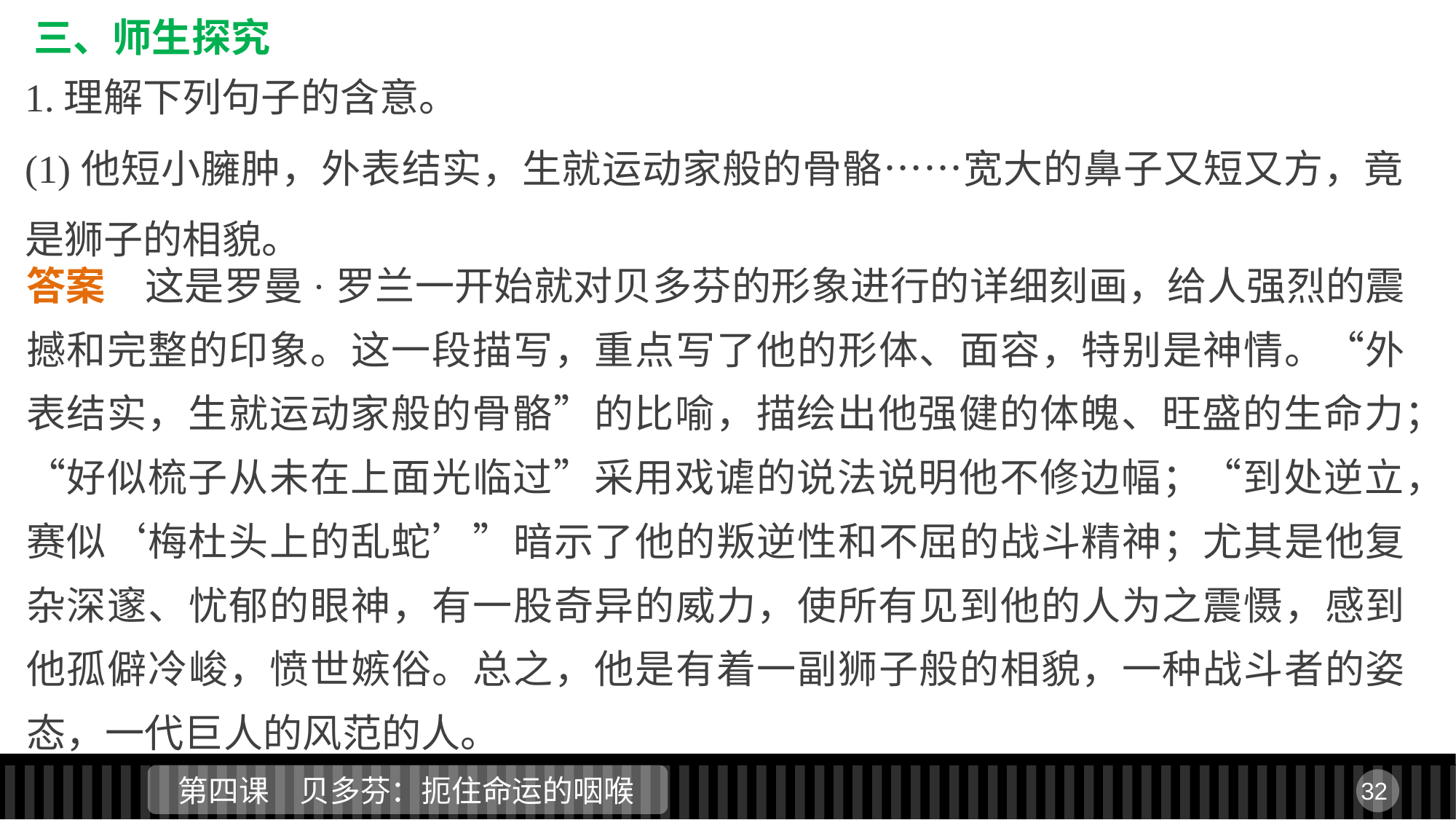

三、师生探究
1.理解下列句子的含意。
(1)他短小臃肿，外表结实，生就运动家般的骨骼……宽大的鼻子又短又方，竟是狮子的相貌。
答案　这是罗曼·罗兰一开始就对贝多芬的形象进行的详细刻画，给人强烈的震撼和完整的印象。这一段描写，重点写了他的形体、面容，特别是神情。“外表结实，生就运动家般的骨骼”的比喻，描绘出他强健的体魄、旺盛的生命力；“好似梳子从未在上面光临过”采用戏谑的说法说明他不修边幅；“到处逆立，赛似‘梅杜头上的乱蛇’”暗示了他的叛逆性和不屈的战斗精神；尤其是他复杂深邃、忧郁的眼神，有一股奇异的威力，使所有见到他的人为之震慑，感到他孤僻冷峻，愤世嫉俗。总之，他是有着一副狮子般的相貌，一种战斗者的姿态，一代巨人的风范的人。